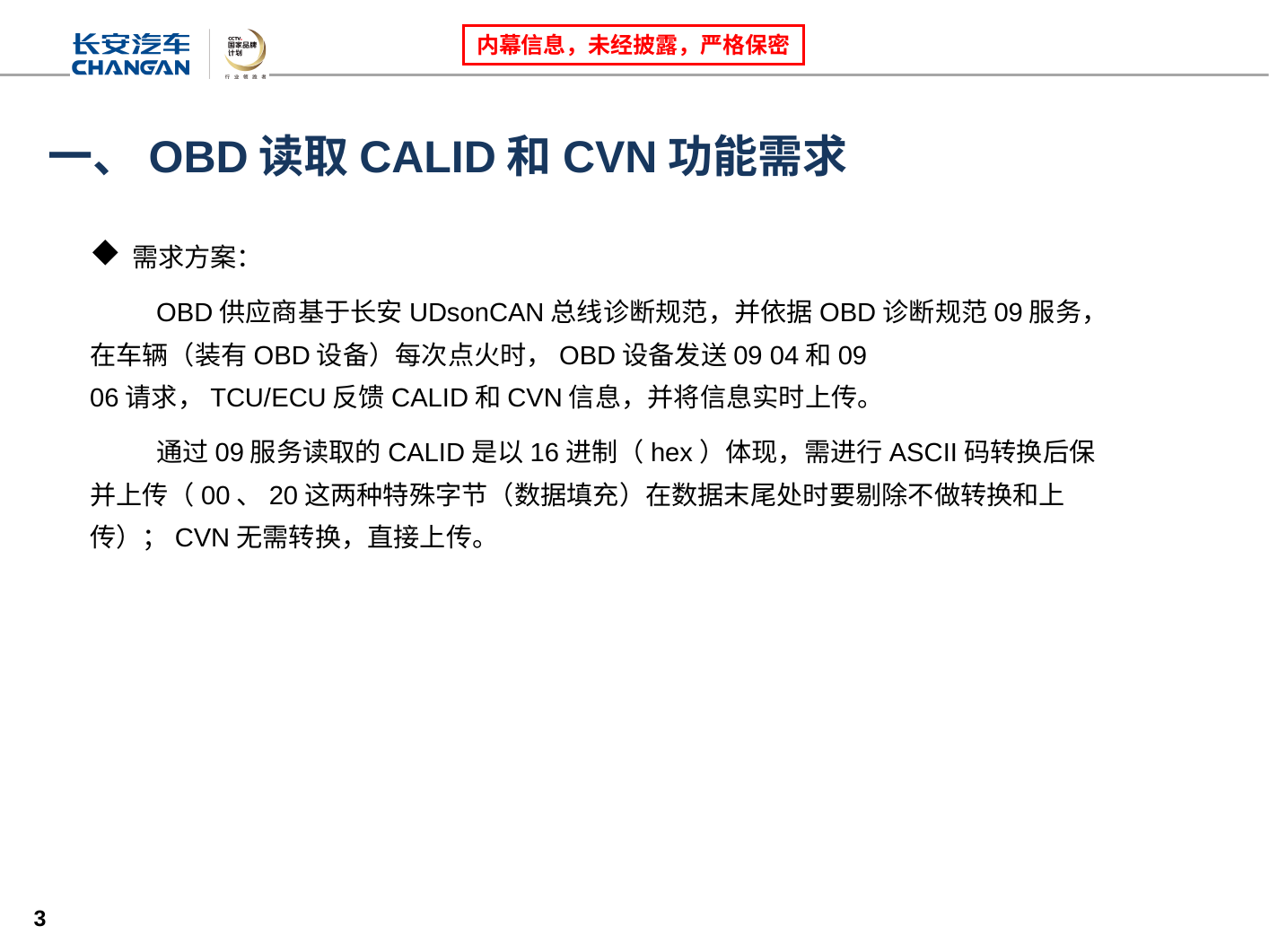

一、OBD读取CALID和CVN功能需求
需求方案：
OBD供应商基于长安UDsonCAN总线诊断规范，并依据OBD诊断规范09服务，在车辆（装有OBD设备）每次点火时，OBD设备发送09 04和09 06请求，TCU/ECU反馈CALID和CVN信息，并将信息实时上传。
通过09服务读取的CALID是以16进制（hex）体现，需进行ASCII码转换后保并上传（00、20这两种特殊字节（数据填充）在数据末尾处时要剔除不做转换和上传）；CVN无需转换，直接上传。